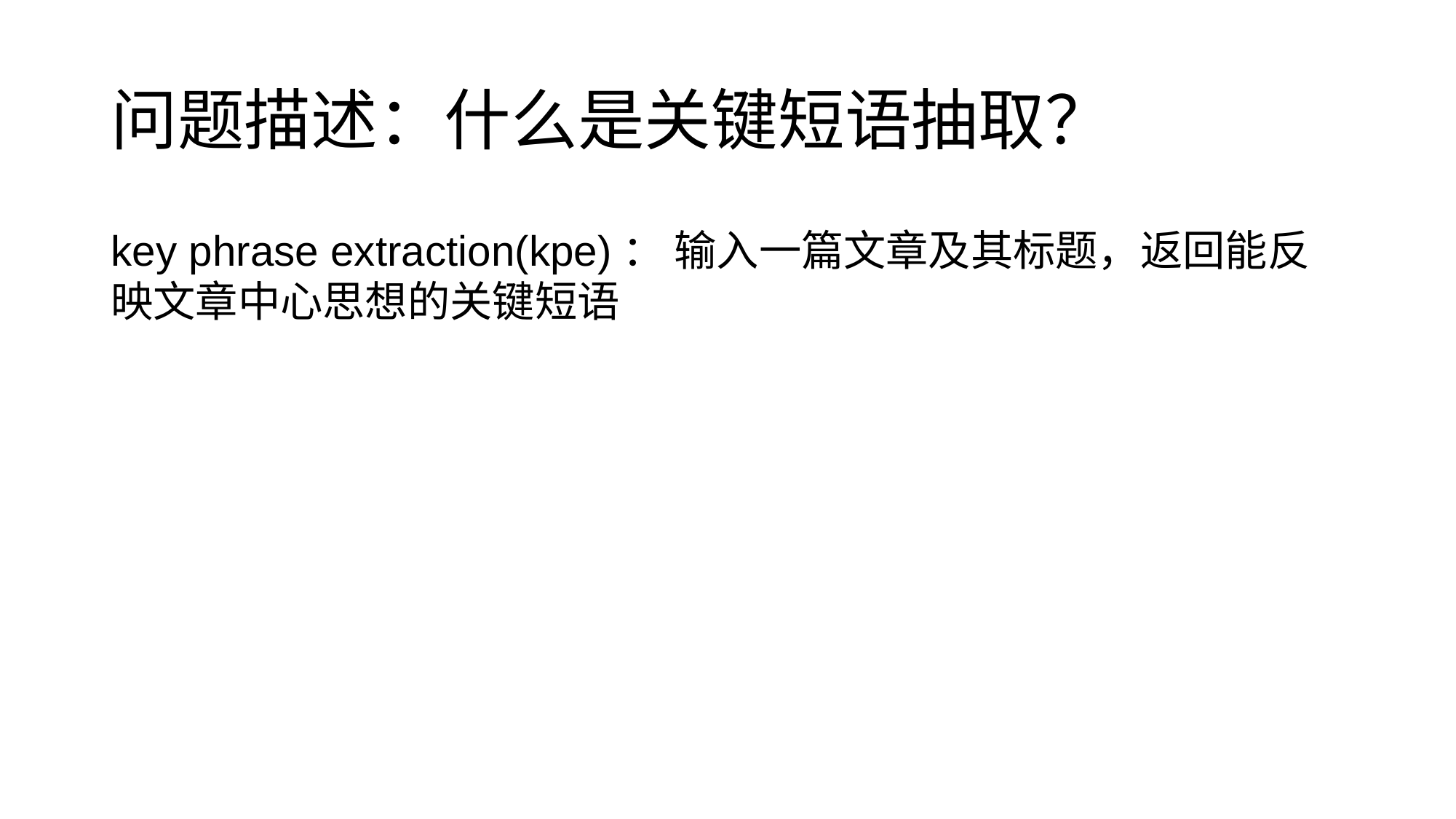

# 问题描述：什么是关键短语抽取？
key phrase extraction(kpe)： 输入一篇文章及其标题，返回能反映文章中心思想的关键短语